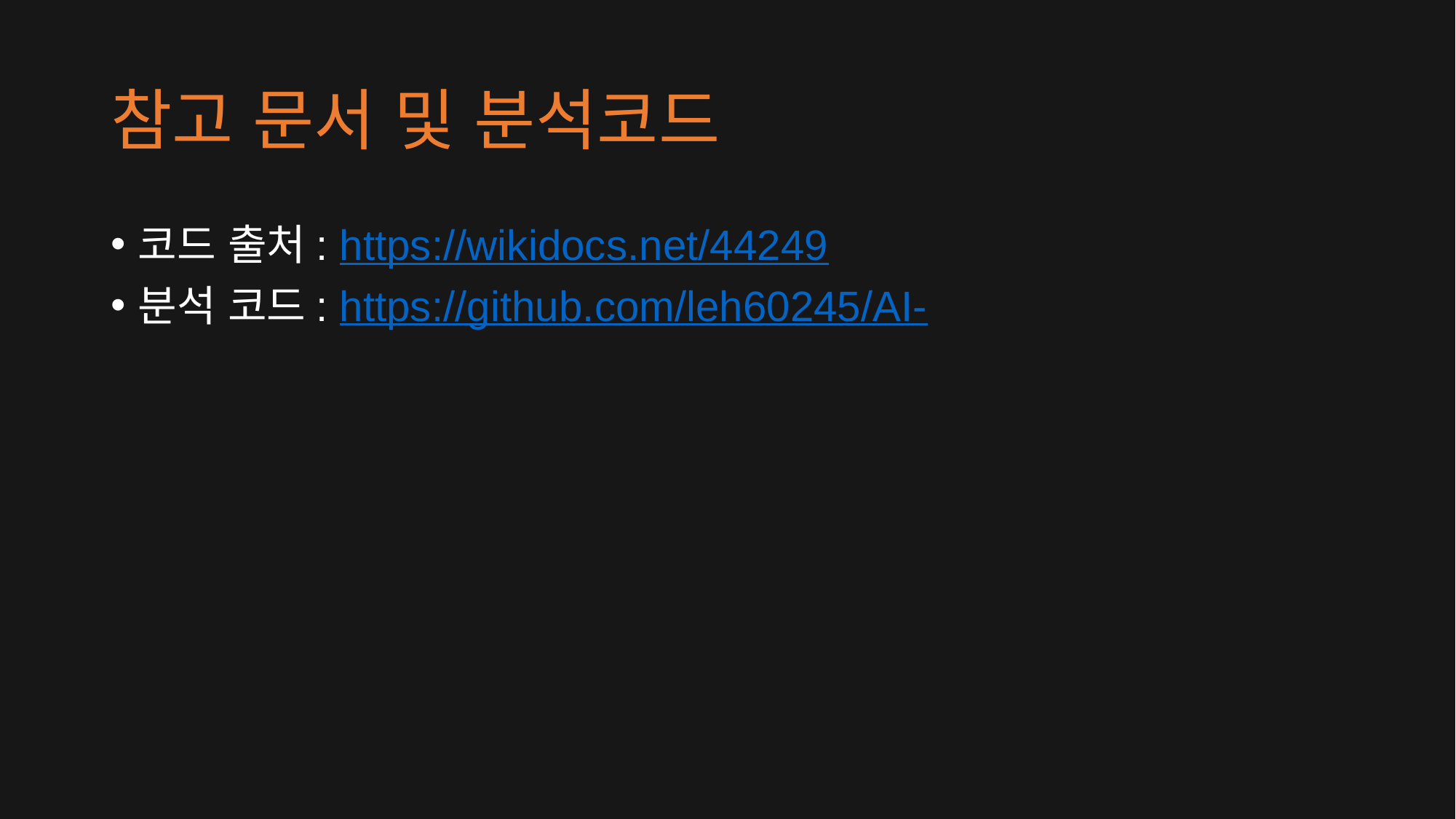

# 참고 문서 및 분석코드
코드 출처: https://wikidocs.net/44249
분석 코드: https://github.com/leh60245/AI-